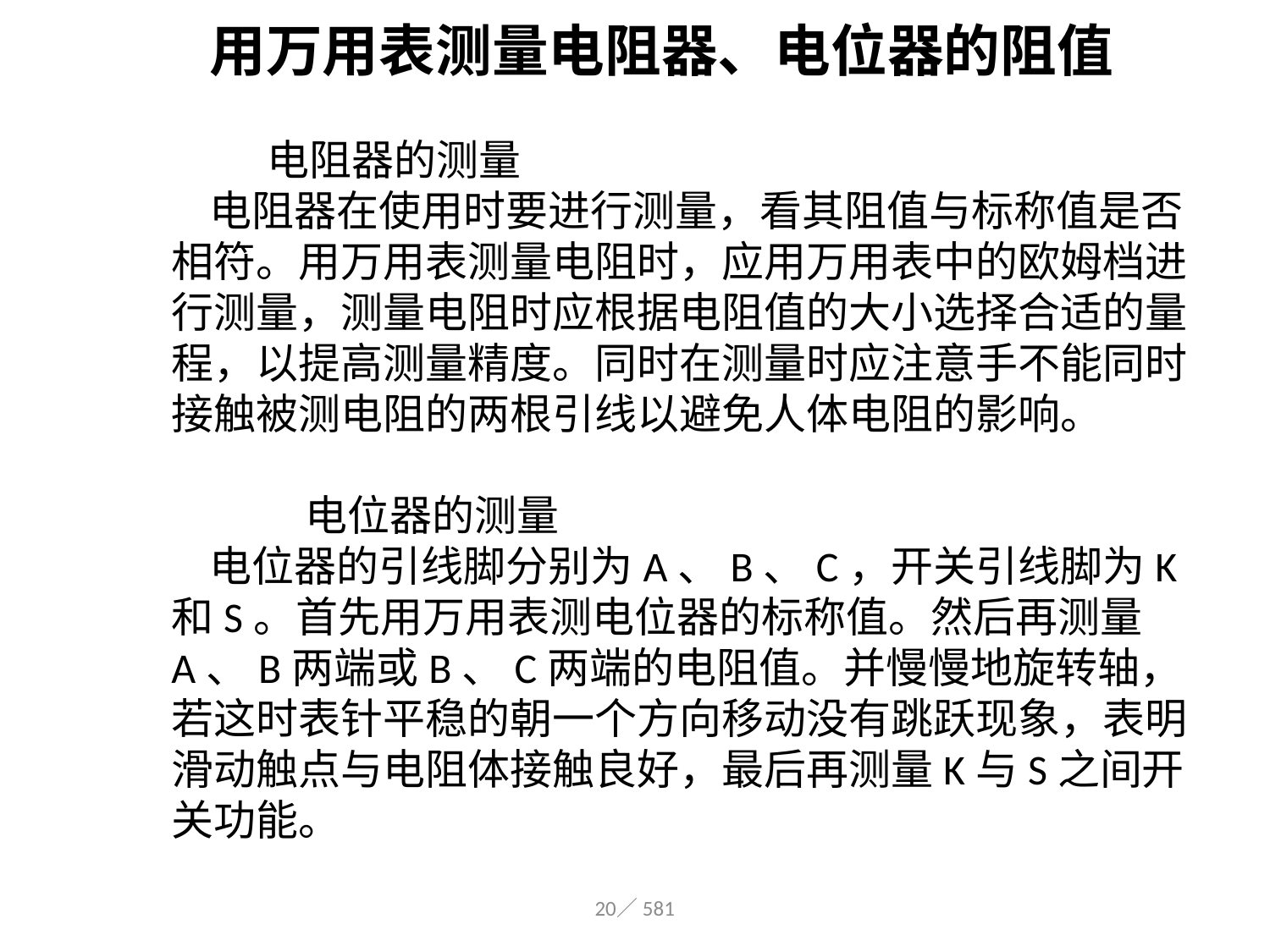

用万用表测量电阻器、电位器的阻值

     电阻器的测量
电阻器在使用时要进行测量，看其阻值与标称值是否相符。用万用表测量电阻时，应用万用表中的欧姆档进行测量，测量电阻时应根据电阻值的大小选择合适的量程，以提高测量精度。同时在测量时应注意手不能同时接触被测电阻的两根引线以避免人体电阻的影响。

         电位器的测量
电位器的引线脚分别为A、B、C，开关引线脚为K和S。首先用万用表测电位器的标称值。然后再测量A、B两端或B、C两端的电阻值。并慢慢地旋转轴，若这时表针平稳的朝一个方向移动没有跳跃现象，表明滑动触点与电阻体接触良好，最后再测量K与S之间开关功能。

20／581